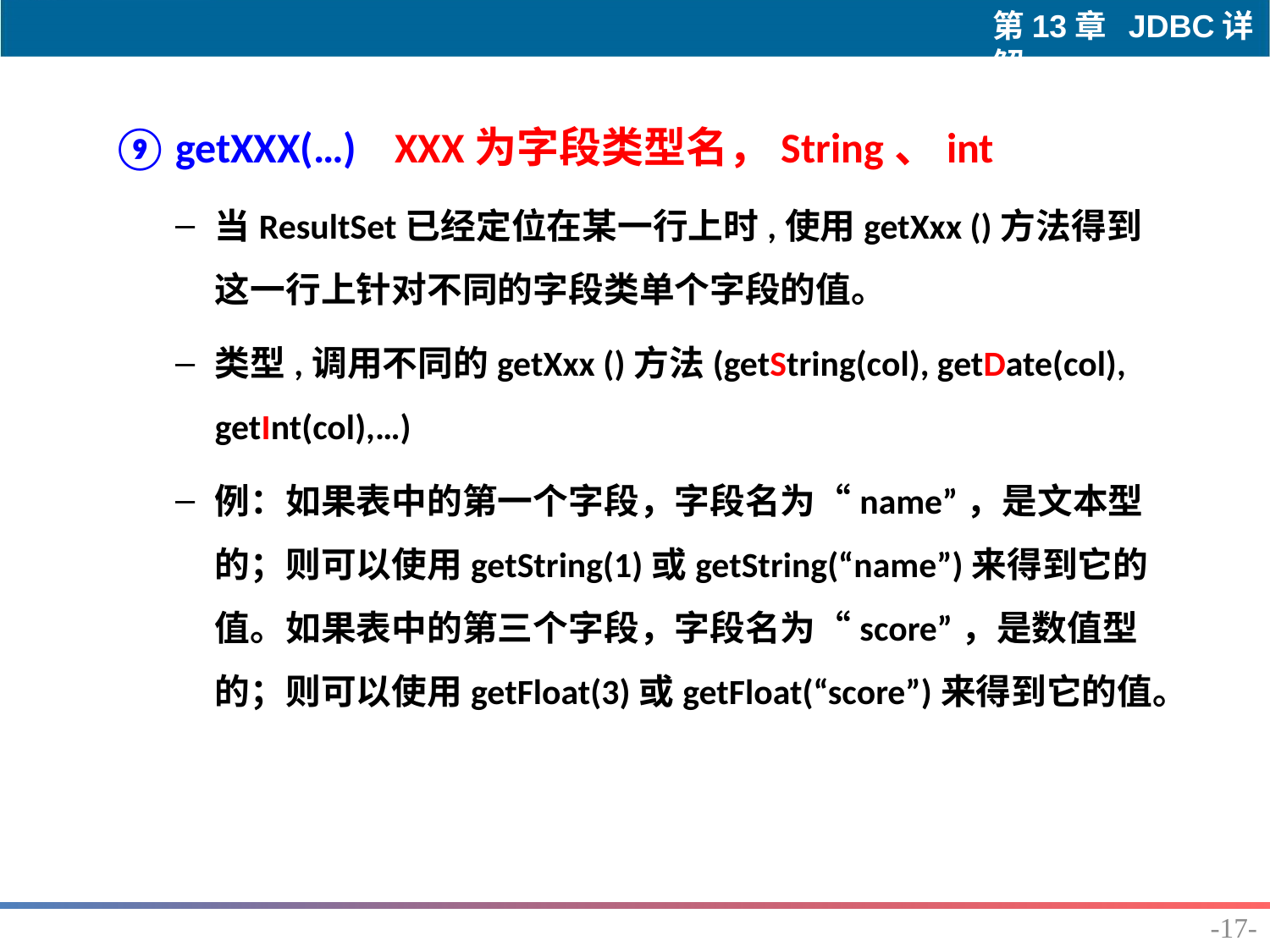

getXXX(…)    XXX为字段类型名，String、int
当ResultSet已经定位在某一行上时,使用getXxx ()方法得到这一行上针对不同的字段类单个字段的值。
类型,调用不同的getXxx ()方法(getString(col), getDate(col), getInt(col),…)
例：如果表中的第一个字段，字段名为“name”，是文本型的；则可以使用getString(1)或getString(“name”)来得到它的值。如果表中的第三个字段，字段名为“score”，是数值型的；则可以使用getFloat(3)或getFloat(“score”)来得到它的值。

-17-